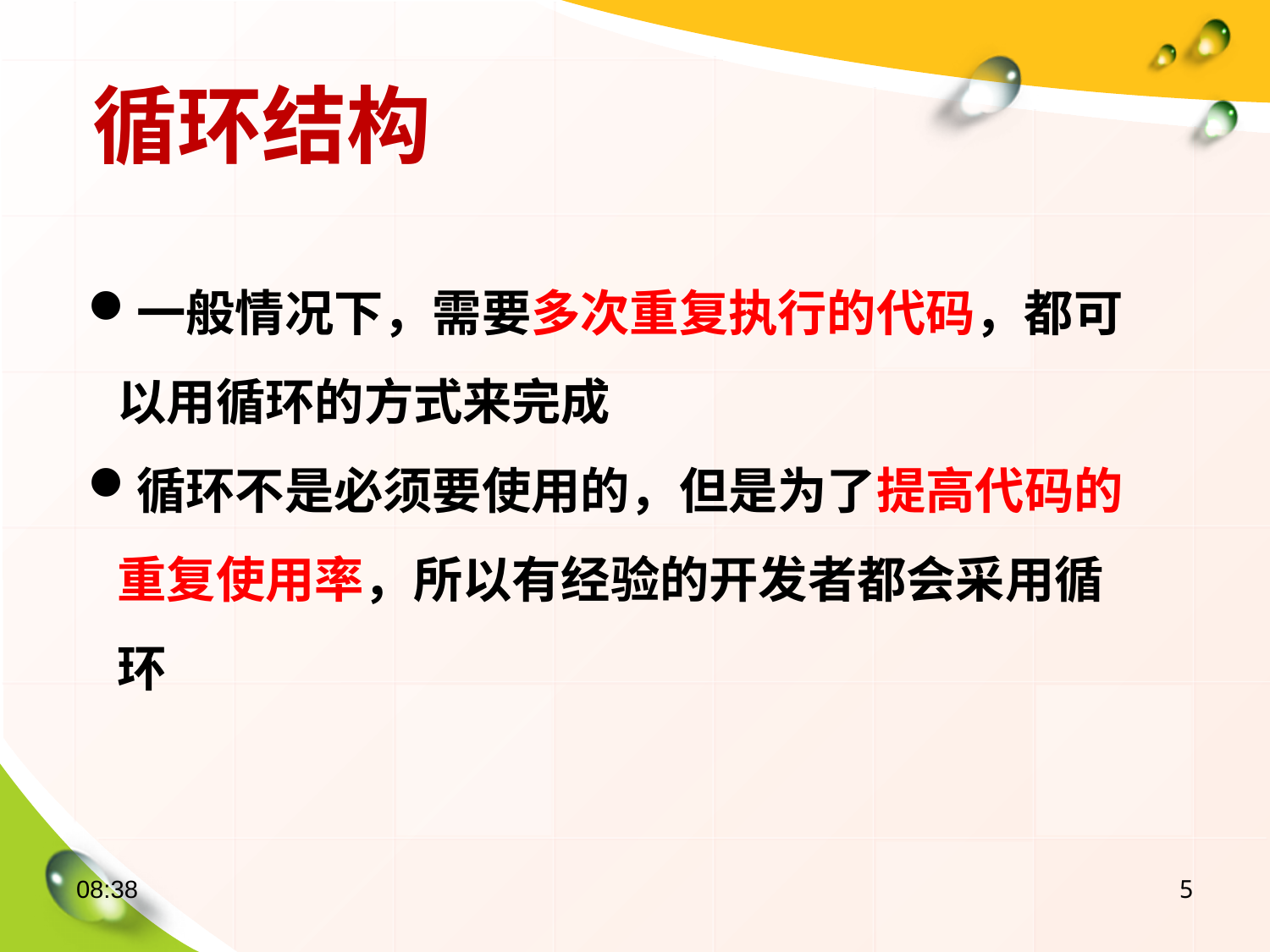

循环结构
一般情况下，需要多次重复执行的代码，都可以用循环的方式来完成
循环不是必须要使用的，但是为了提高代码的重复使用率，所以有经验的开发者都会采用循环

08:38
5